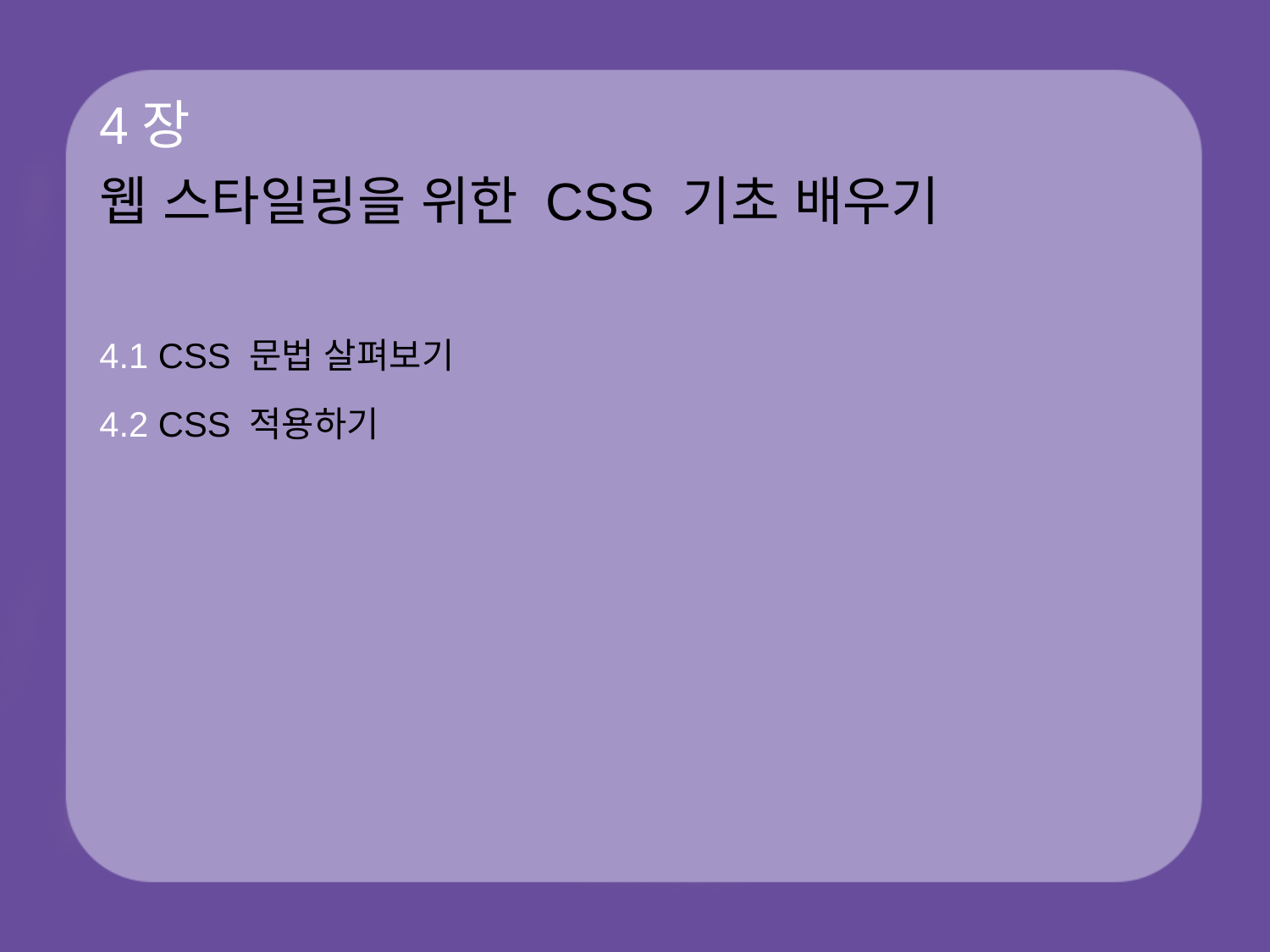

# 4장 웹 스타일링을 위한 CSS 기초 배우기
4.1 CSS 문법 살펴보기
4.2 CSS 적용하기